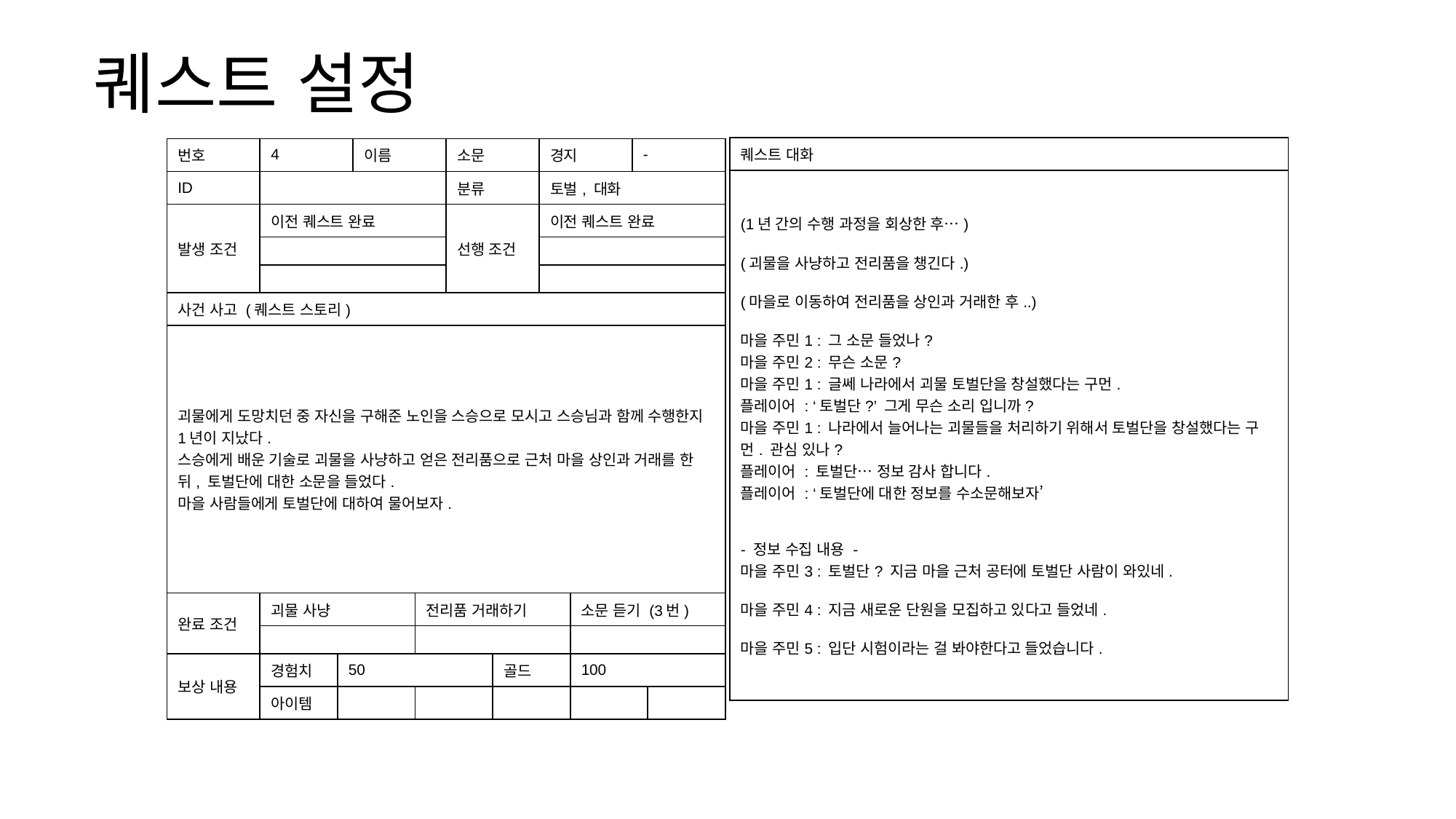

퀘스트 설정
| 퀘스트 대화 |
| --- |
| (1년 간의 수행 과정을 회상한 후…) (괴물을 사냥하고 전리품을 챙긴다.) (마을로 이동하여 전리품을 상인과 거래한 후..) 마을 주민1 : 그 소문 들었나? 마을 주민2 : 무슨 소문? 마을 주민1 : 글쎄 나라에서 괴물 토벌단을 창설했다는 구먼. 플레이어 : ‘토벌단?’ 그게 무슨 소리 입니까? 마을 주민1 : 나라에서 늘어나는 괴물들을 처리하기 위해서 토벌단을 창설했다는 구먼. 관심 있나? 플레이어 : 토벌단… 정보 감사 합니다. 플레이어 : ‘토벌단에 대한 정보를 수소문해보자’ - 정보 수집 내용 - 마을 주민3 : 토벌단? 지금 마을 근처 공터에 토벌단 사람이 와있네. 마을 주민4 : 지금 새로운 단원을 모집하고 있다고 들었네. 마을 주민5 : 입단 시험이라는 걸 봐야한다고 들었습니다. |
| 번호 | 4 |  | 이름 |  | 소문 |  | 경지 |  | - |  |
| --- | --- | --- | --- | --- | --- | --- | --- | --- | --- | --- |
| ID |  |  |  |  | 분류 |  | 토벌, 대화 |  |  |  |
| 발생 조건 | 이전 퀘스트 완료 |  |  |  | 선행 조건 |  | 이전 퀘스트 완료 |  |  |  |
|  |  |  |  |  |  |  |  |  |  |  |
|  |  |  |  |  |  |  |  |  |  |  |
| 사건 사고 (퀘스트 스토리) |  |  |  |  |  |  |  |  |  |  |
| 괴물에게 도망치던 중 자신을 구해준 노인을 스승으로 모시고 스승님과 함께 수행한지 1년이 지났다. 스승에게 배운 기술로 괴물을 사냥하고 얻은 전리품으로 근처 마을 상인과 거래를 한 뒤, 토벌단에 대한 소문을 들었다. 마을 사람들에게 토벌단에 대하여 물어보자. |  |  |  |  |  |  |  |  |  |  |
| 완료 조건 | 괴물 사냥 |  |  | 전리품 거래하기 |  |  |  | 소문 듣기 (3번) |  |  |
|  |  |  |  |  |  |  |  |  |  |  |
| 보상 내용 | 경험치 | 50 |  |  |  | 골드 |  | 100 |  |  |
|  | 아이템 |  |  |  |  |  |  |  |  |  |